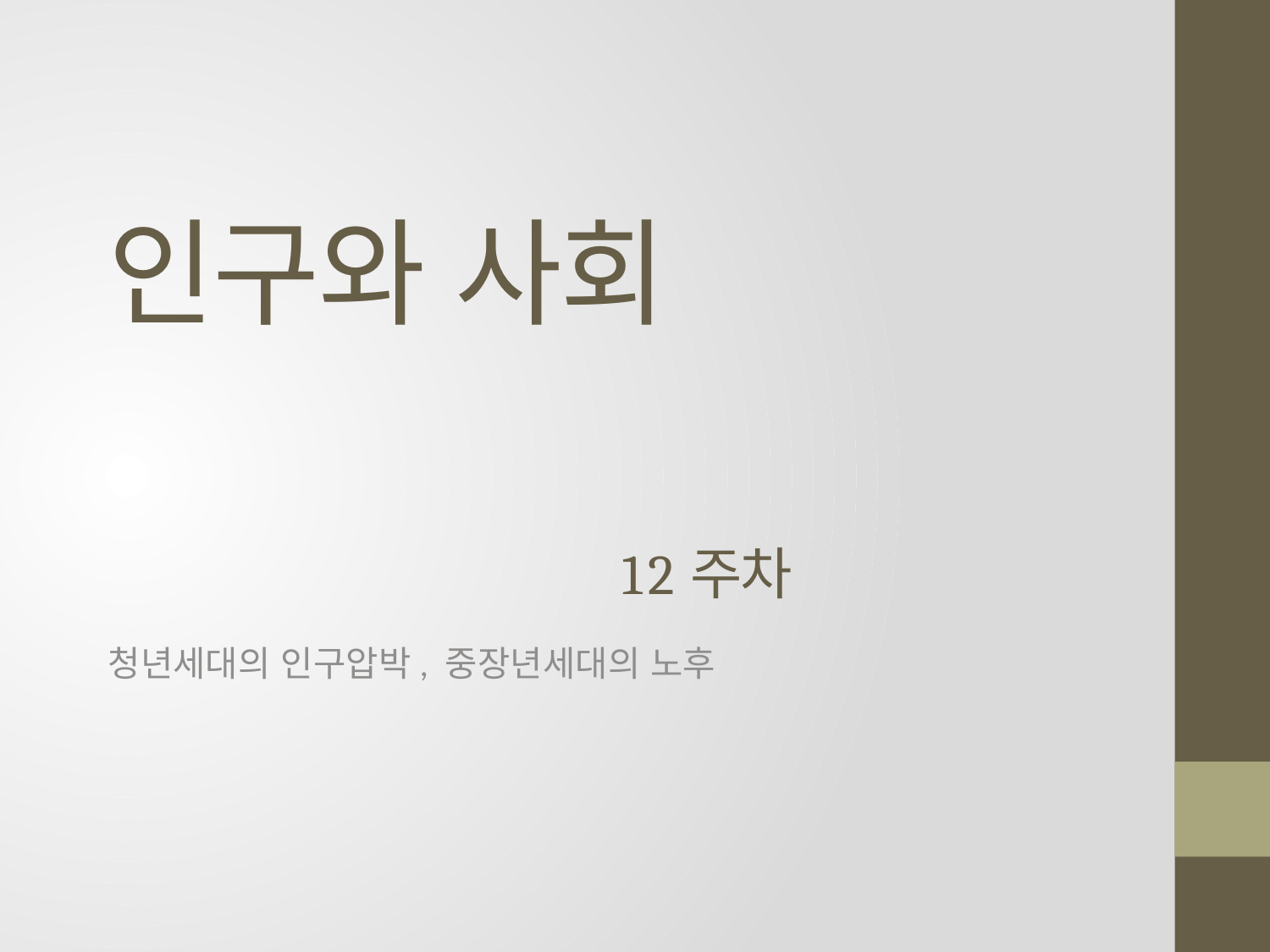

# 인구와 사회 12주차
청년세대의 인구압박, 중장년세대의 노후